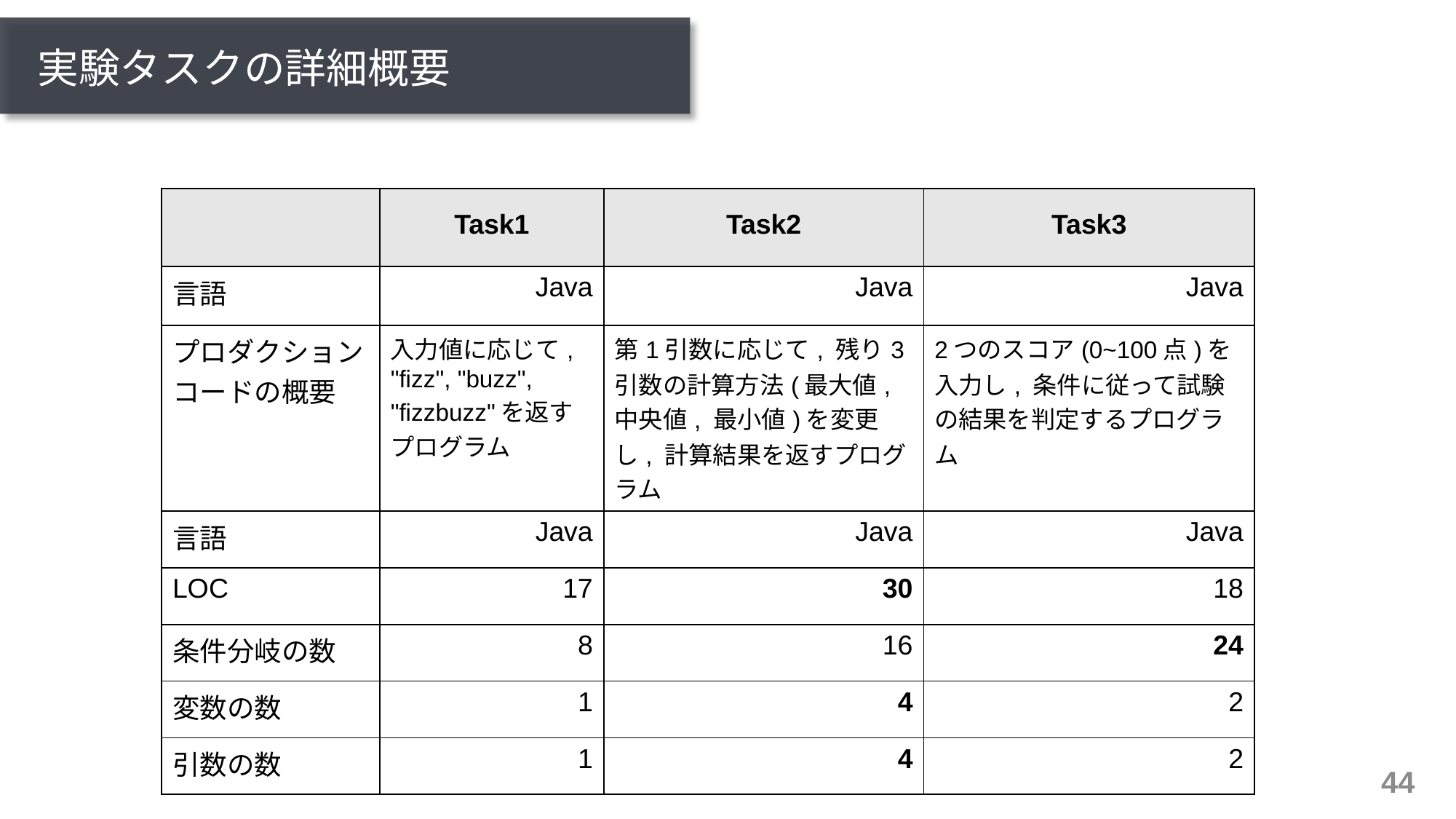

# 実験タスクの詳細概要
|  | Task1 | Task2 | Task3 |
| --- | --- | --- | --- |
| 言語 | Java | Java | Java |
| プロダクションコードの概要 | 入力値に応じて, "fizz", "buzz", "fizzbuzz"を返すプログラム | 第1引数に応じて, 残り3引数の計算方法(最大値, 中央値, 最小値)を変更し, 計算結果を返すプログラム | 2つのスコア(0~100点)を入力し, 条件に従って試験の結果を判定するプログラム |
| 言語 | Java | Java | Java |
| LOC | 17 | 30 | 18 |
| 条件分岐の数 | 8 | 16 | 24 |
| 変数の数 | 1 | 4 | 2 |
| 引数の数 | 1 | 4 | 2 |